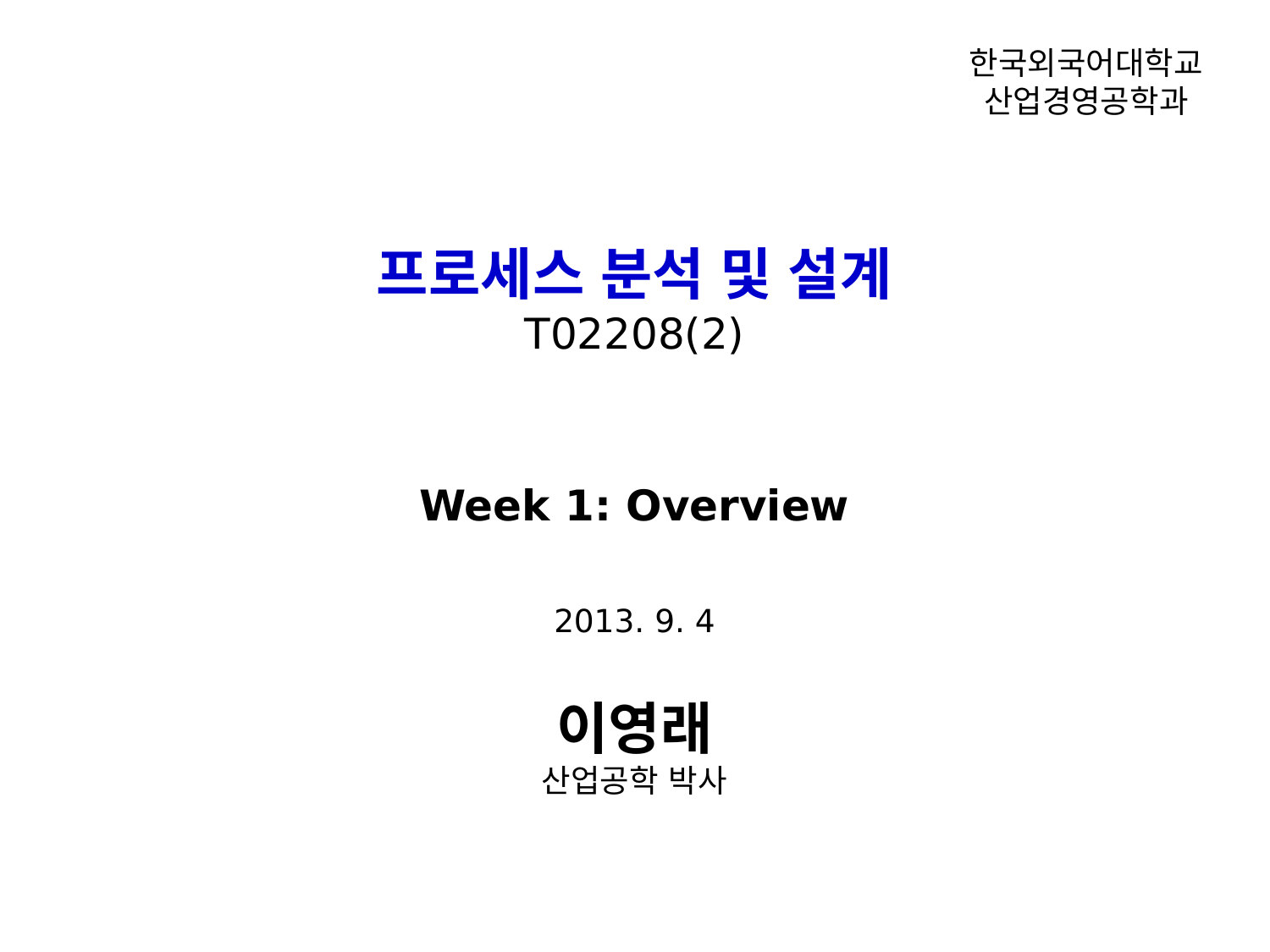

한국외국어대학교
산업경영공학과
# 프로세스 분석 및 설계 T02208(2)
Week 1: Overview
2013. 9. 4
이영래
산업공학 박사